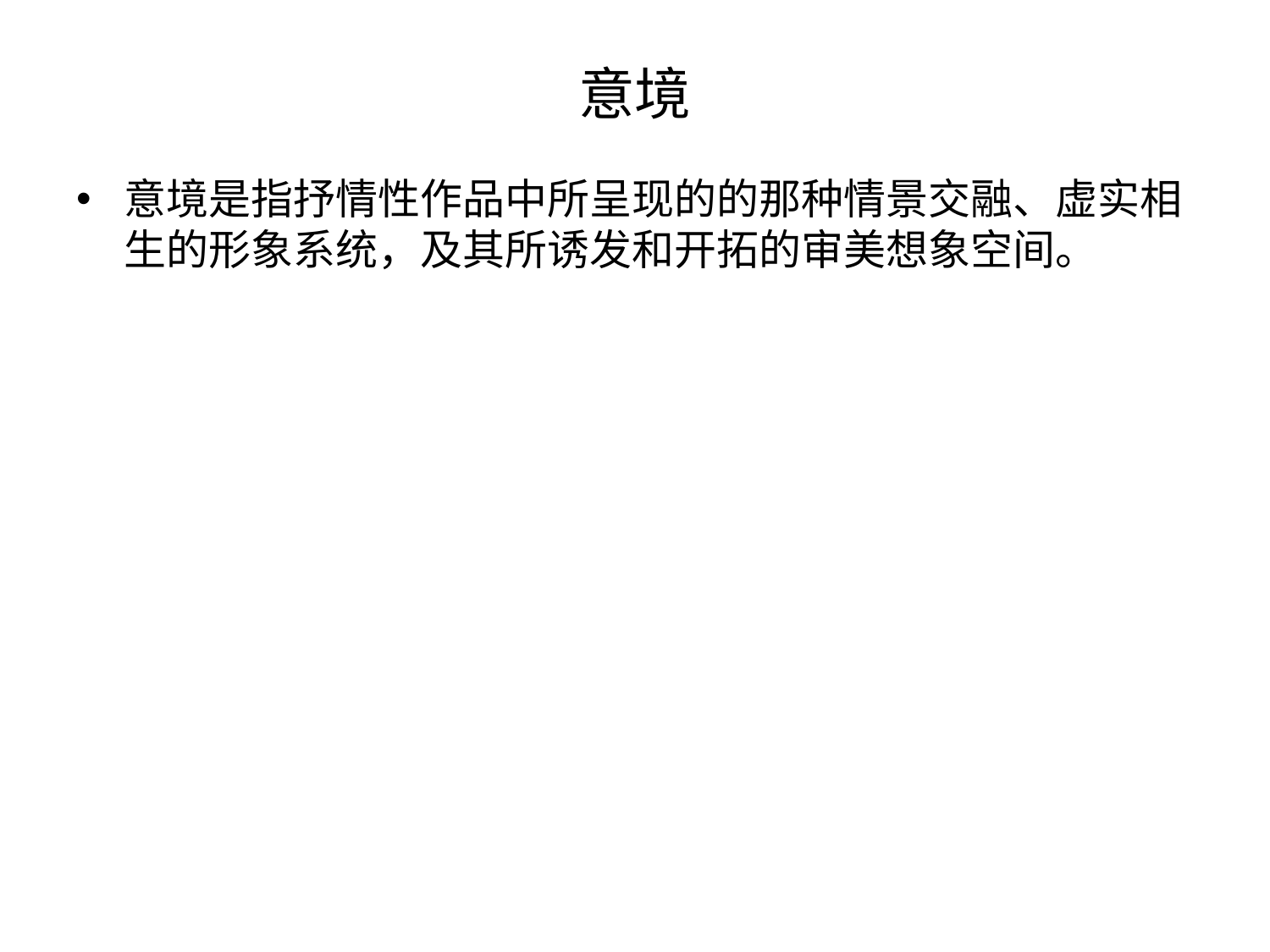

# 意境
意境是指抒情性作品中所呈现的的那种情景交融、虚实相生的形象系统，及其所诱发和开拓的审美想象空间。